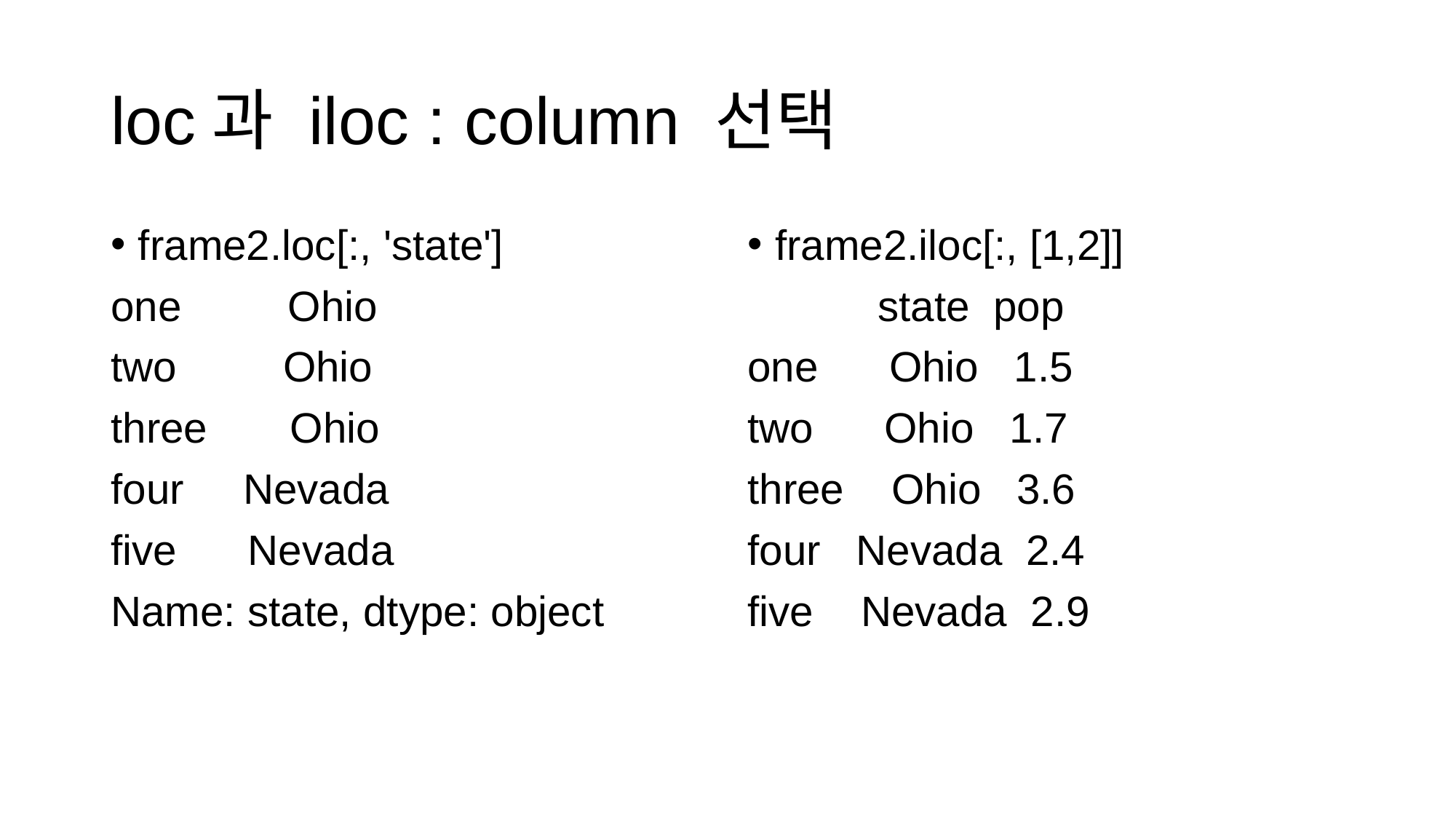

# loc과 iloc : column 선택
frame2.loc[:, 'state']
one         Ohio
two         Ohio
three       Ohio
four     Nevada
five      Nevada
Name: state, dtype: object
frame2.iloc[:, [1,2]]
           state  pop
one      Ohio   1.5
two      Ohio   1.7
three    Ohio   3.6
four   Nevada  2.4
five    Nevada  2.9